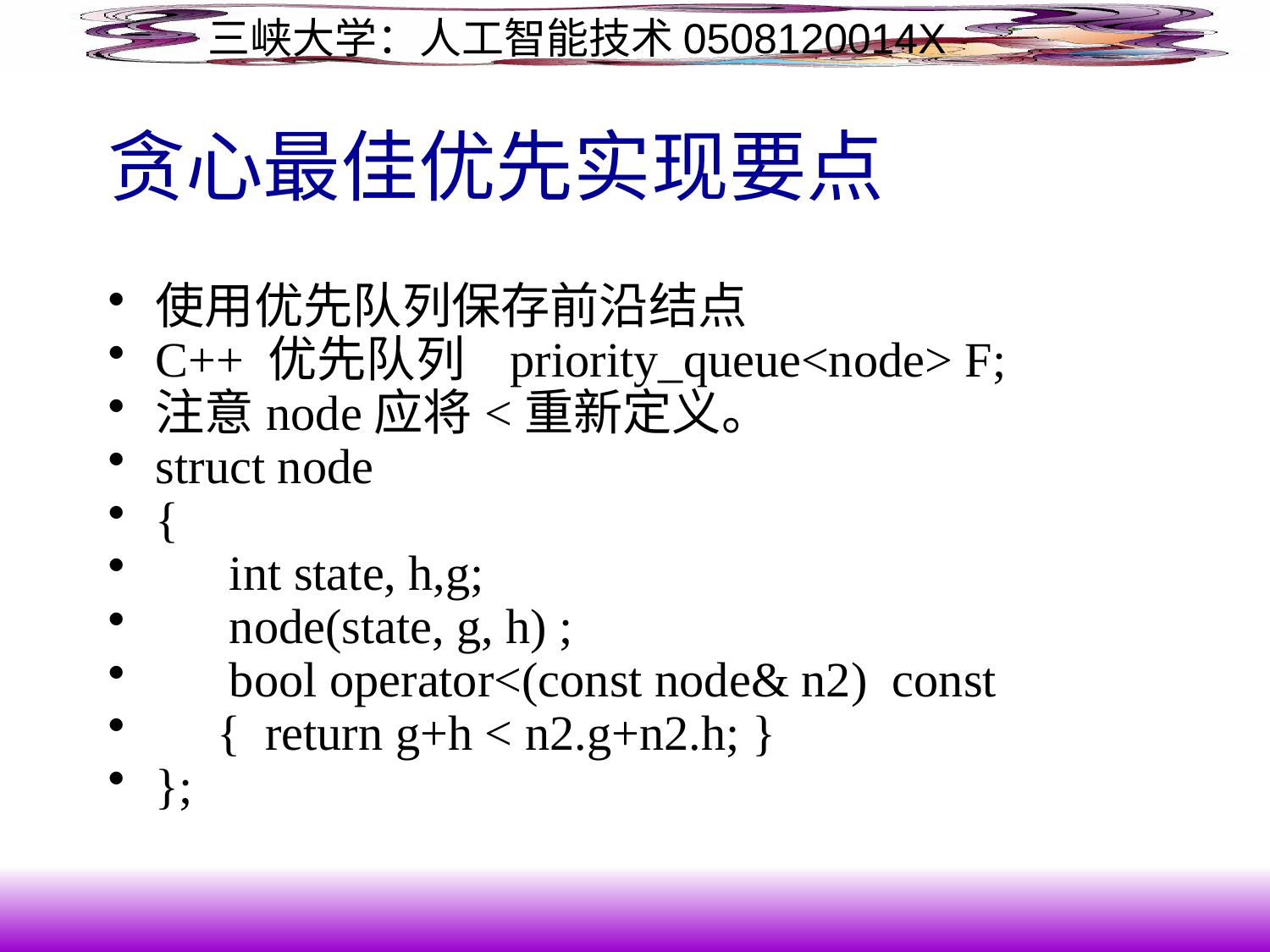

# 贪心最佳优先实现要点
使用优先队列保存前沿结点
C++ 优先队列   priority_queue<node> F;
注意node应将<重新定义。
struct node
{
      int state, h,g;
      node(state, g, h) ;
      bool operator<(const node& n2)  const
     {  return g+h < n2.g+n2.h; }
};